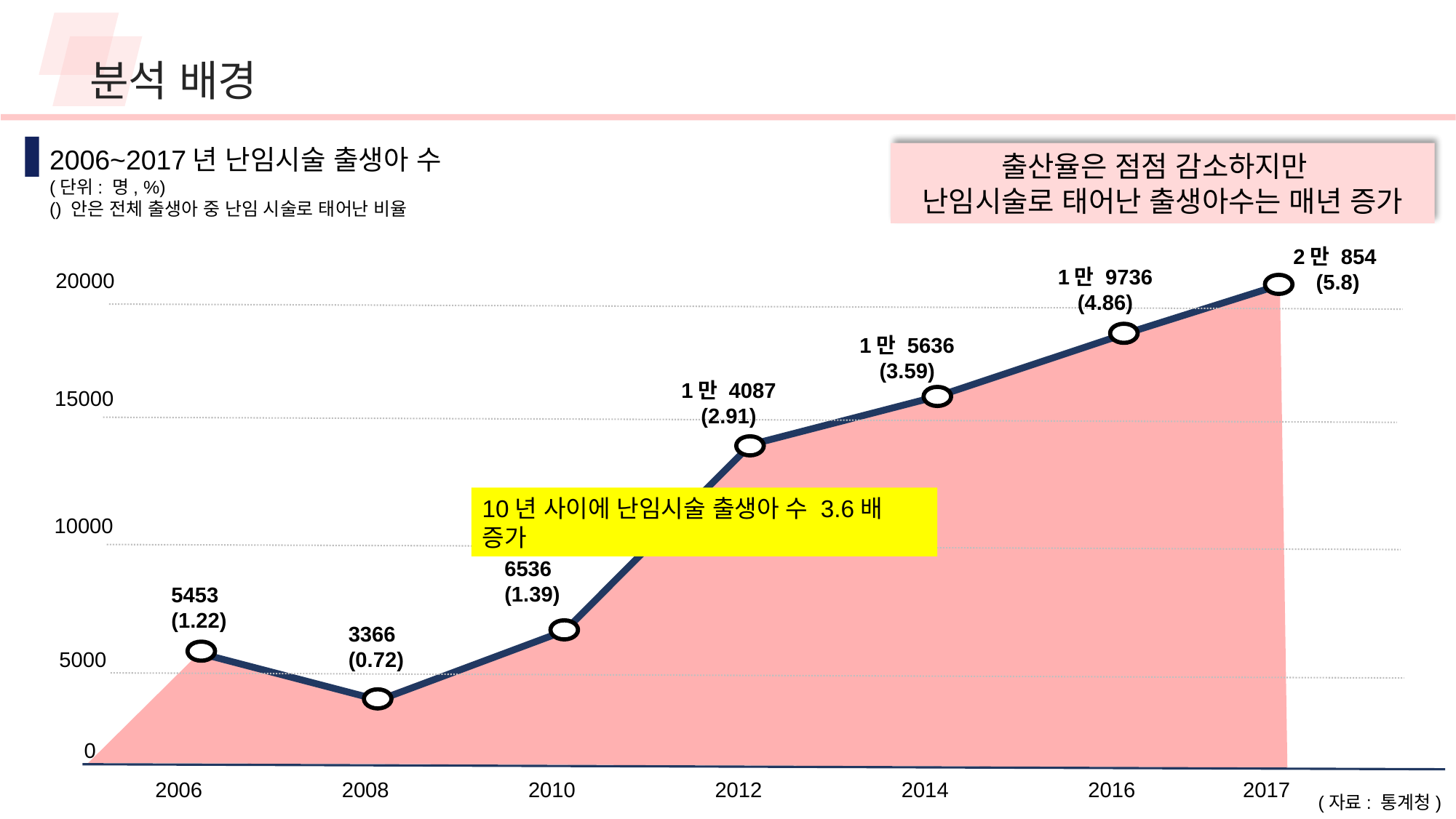

분석 배경

2006~2017년 난임시술 출생아 수
(단위: 명, %)
() 안은 전체 출생아 중 난임 시술로 태어난 비율
출산율은 점점 감소하지만
난임시술로 태어난 출생아수는 매년 증가
2만 854
(5.8)
1만 9736
(4.86)

1만 5636
(3.59)
1만 4087
(2.91)

6536
(1.39)
5453
(1.22)

3366
(0.72)

0

2008
2006
2010
2012
2014
2016
2017
20000
15000
10년 사이에 난임시술 출생아 수 3.6배 증가
10000
5000
(자료: 통계청)